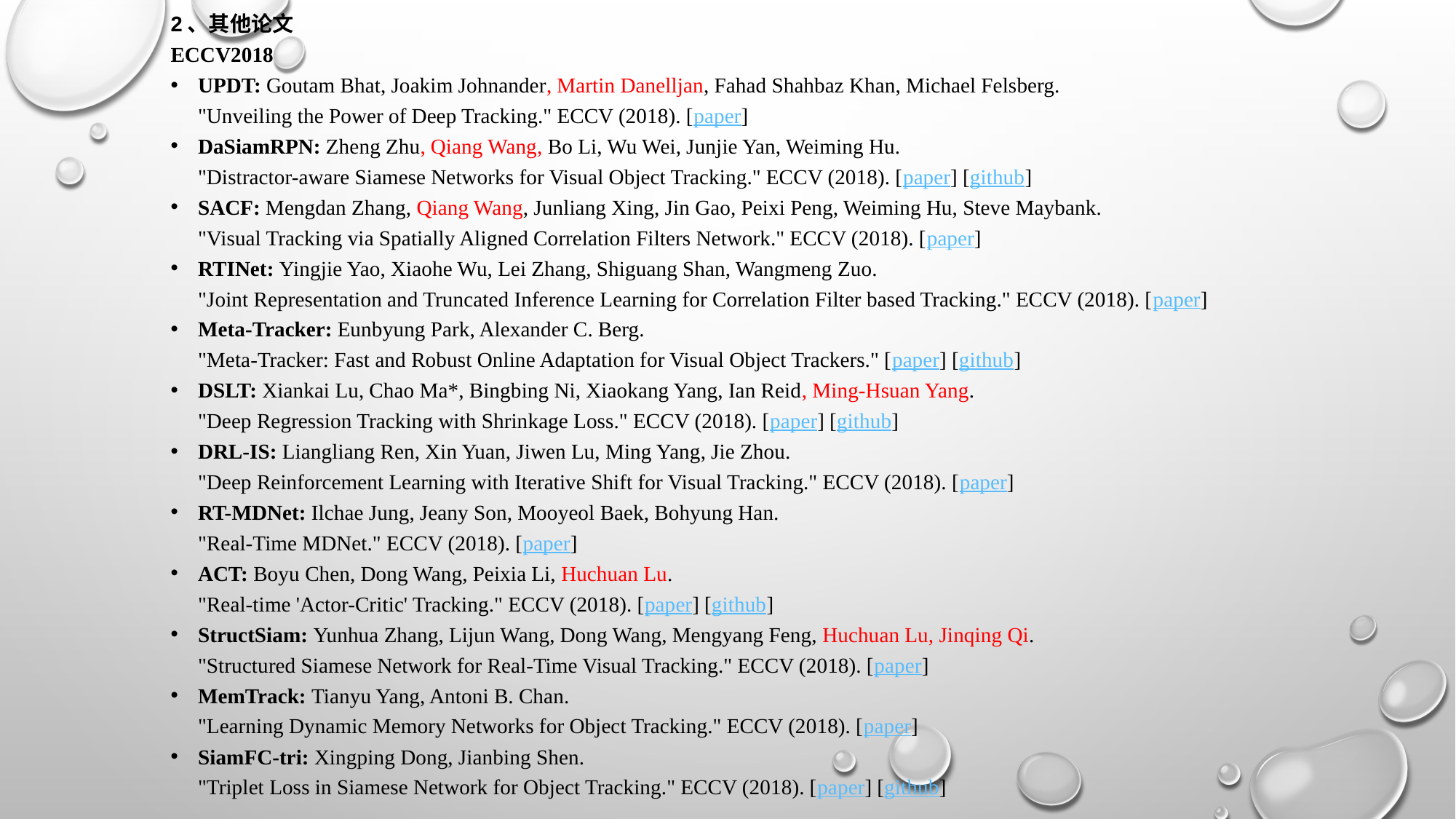

2、其他论文
ECCV2018
UPDT: Goutam Bhat, Joakim Johnander, Martin Danelljan, Fahad Shahbaz Khan, Michael Felsberg.
"Unveiling the Power of Deep Tracking." ECCV (2018). [paper]
DaSiamRPN: Zheng Zhu, Qiang Wang, Bo Li, Wu Wei, Junjie Yan, Weiming Hu.
"Distractor-aware Siamese Networks for Visual Object Tracking." ECCV (2018). [paper] [github]
SACF: Mengdan Zhang, Qiang Wang, Junliang Xing, Jin Gao, Peixi Peng, Weiming Hu, Steve Maybank.
"Visual Tracking via Spatially Aligned Correlation Filters Network." ECCV (2018). [paper]
RTINet: Yingjie Yao, Xiaohe Wu, Lei Zhang, Shiguang Shan, Wangmeng Zuo.
"Joint Representation and Truncated Inference Learning for Correlation Filter based Tracking." ECCV (2018). [paper]
Meta-Tracker: Eunbyung Park, Alexander C. Berg.
"Meta-Tracker: Fast and Robust Online Adaptation for Visual Object Trackers." [paper] [github]
DSLT: Xiankai Lu, Chao Ma*, Bingbing Ni, Xiaokang Yang, Ian Reid, Ming-Hsuan Yang.
"Deep Regression Tracking with Shrinkage Loss." ECCV (2018). [paper] [github]
DRL-IS: Liangliang Ren, Xin Yuan, Jiwen Lu, Ming Yang, Jie Zhou.
"Deep Reinforcement Learning with Iterative Shift for Visual Tracking." ECCV (2018). [paper]
RT-MDNet: Ilchae Jung, Jeany Son, Mooyeol Baek, Bohyung Han.
"Real-Time MDNet." ECCV (2018). [paper]
ACT: Boyu Chen, Dong Wang, Peixia Li, Huchuan Lu.
"Real-time 'Actor-Critic' Tracking." ECCV (2018). [paper] [github]
StructSiam: Yunhua Zhang, Lijun Wang, Dong Wang, Mengyang Feng, Huchuan Lu, Jinqing Qi.
"Structured Siamese Network for Real-Time Visual Tracking." ECCV (2018). [paper]
MemTrack: Tianyu Yang, Antoni B. Chan.
"Learning Dynamic Memory Networks for Object Tracking." ECCV (2018). [paper]
SiamFC-tri: Xingping Dong, Jianbing Shen.
"Triplet Loss in Siamese Network for Object Tracking." ECCV (2018). [paper] [github]